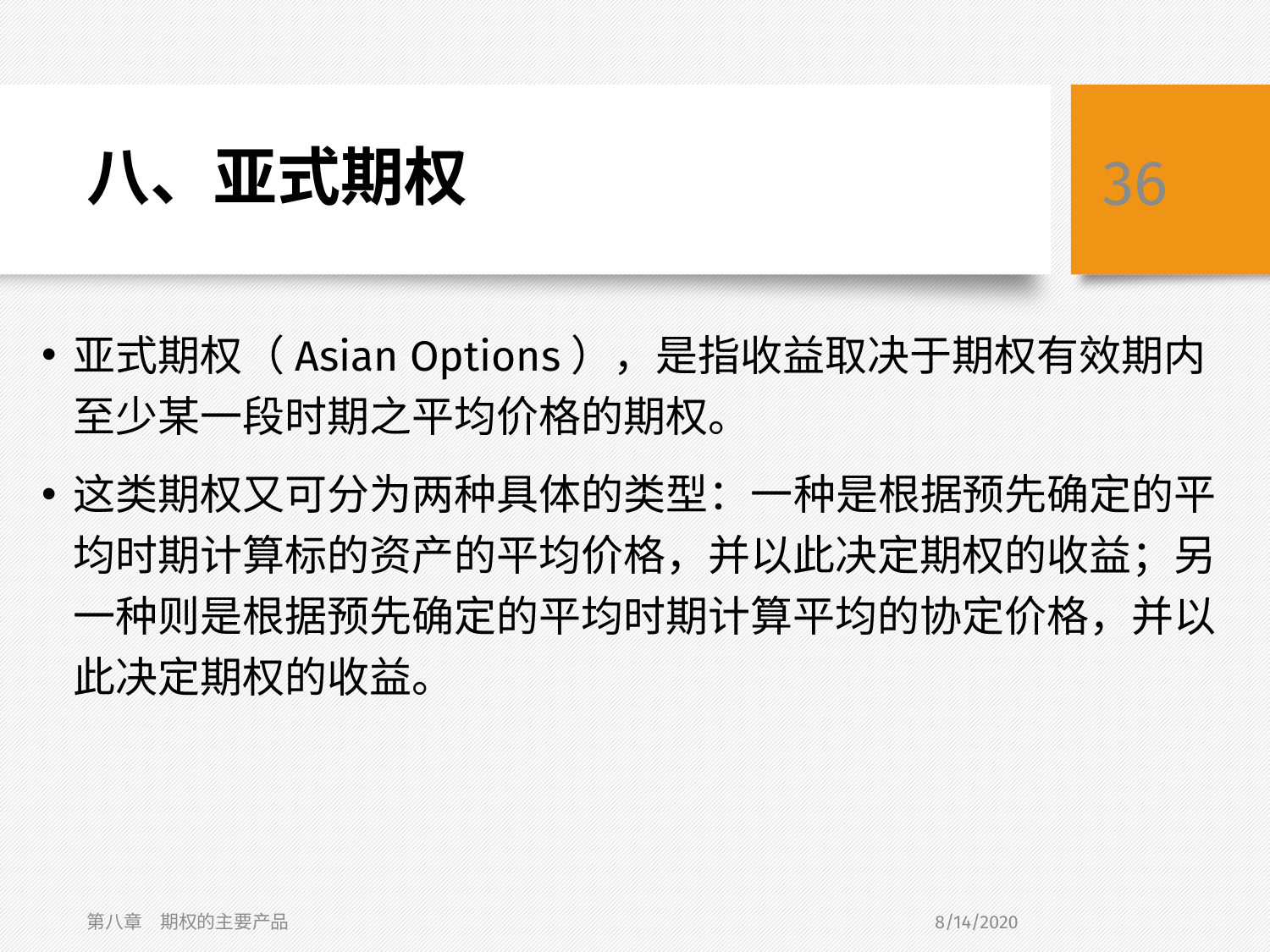

# 八、亚式期权
36
亚式期权（Asian Options），是指收益取决于期权有效期内至少某一段时期之平均价格的期权。
这类期权又可分为两种具体的类型：一种是根据预先确定的平均时期计算标的资产的平均价格，并以此决定期权的收益；另一种则是根据预先确定的平均时期计算平均的协定价格，并以此决定期权的收益。

8/14/2020
第八章　期权的主要产品